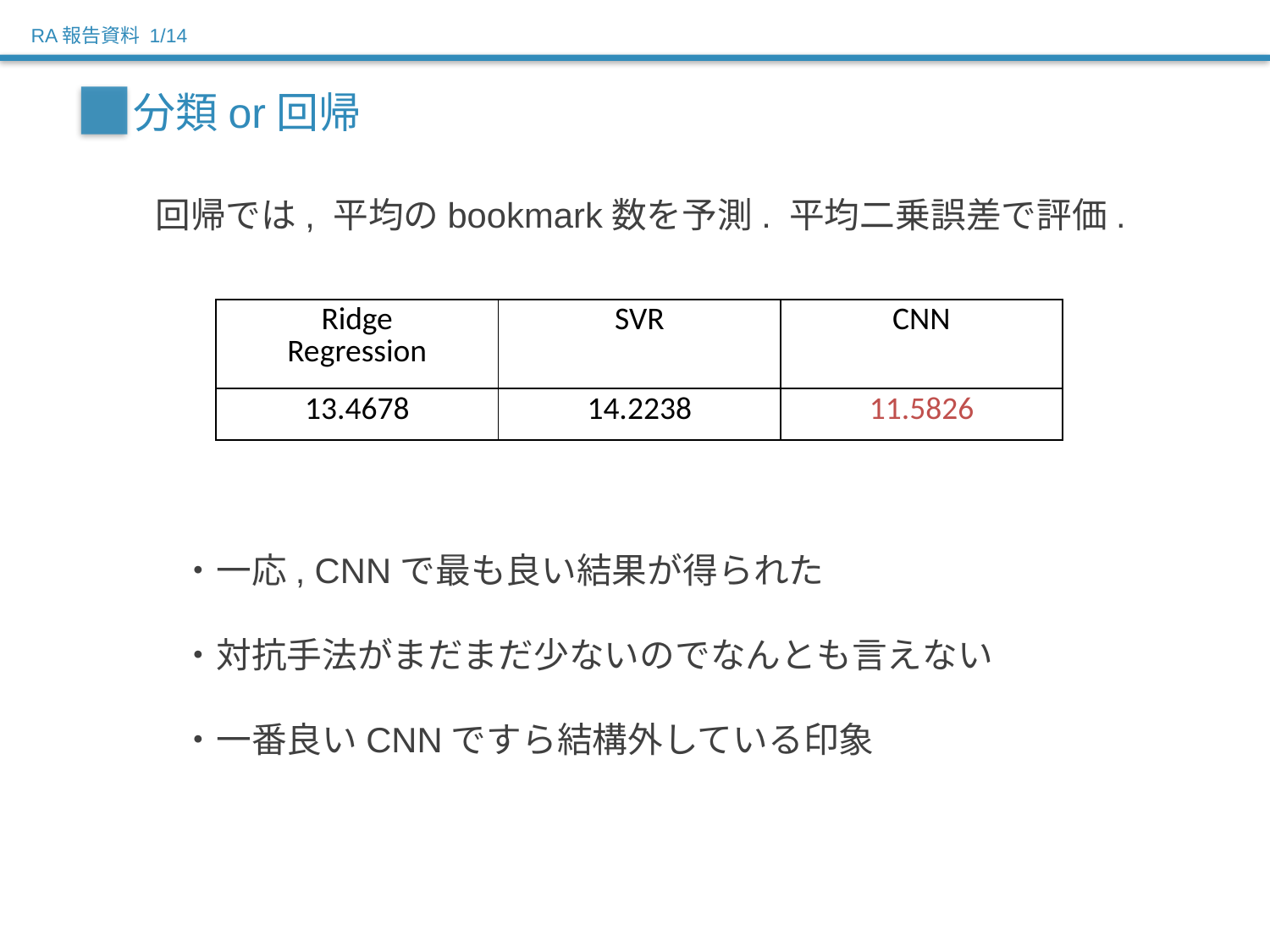

RA報告資料 1/14

分類or回帰

回帰では, 平均のbookmark数を予測. 平均二乗誤差で評価.
| Ridge Regression | SVR | CNN |
| --- | --- | --- |
| 13.4678 | 14.2238 | 11.5826 |
・一応, CNNで最も良い結果が得られた

・対抗手法がまだまだ少ないのでなんとも言えない

・一番良いCNNですら結構外している印象